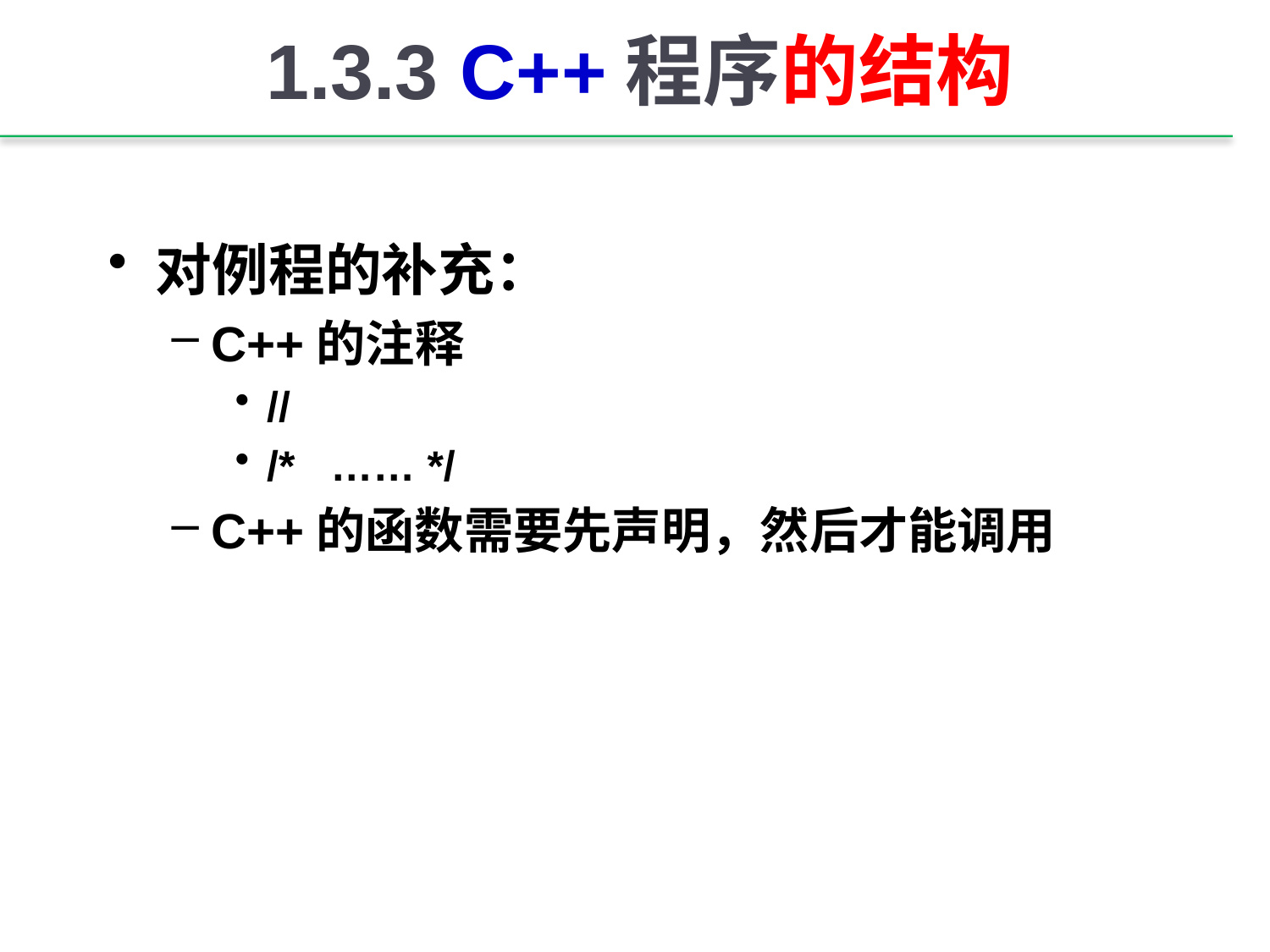

# 1.3.3 C++程序的结构
对例程的补充：
C++的注释
//
/*   …… */
C++的函数需要先声明，然后才能调用